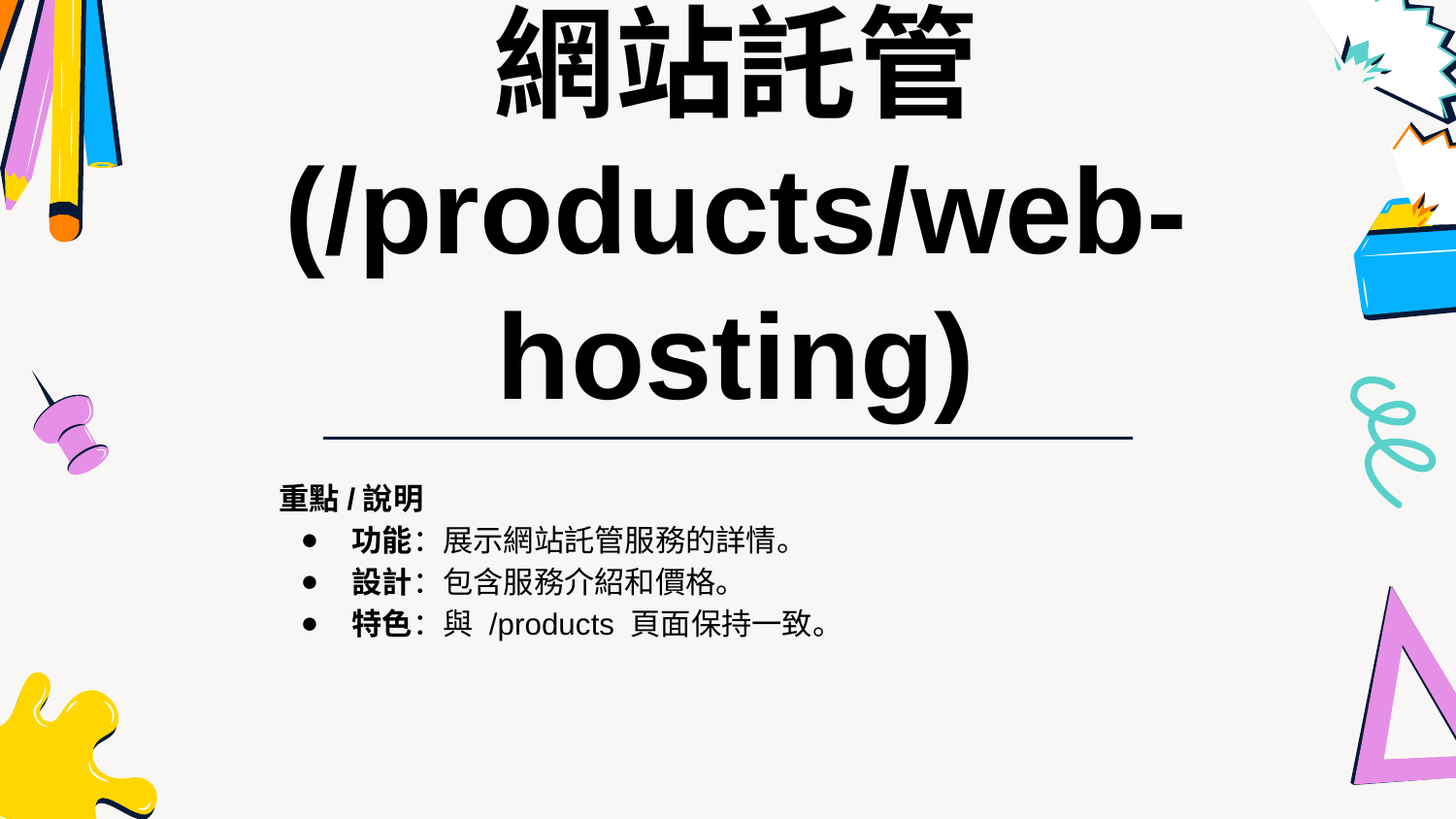

網站託管 (/products/web-hosting)
重點/說明
功能：展示網站託管服務的詳情。
設計：包含服務介紹和價格。
特色：與 /products 頁面保持一致。